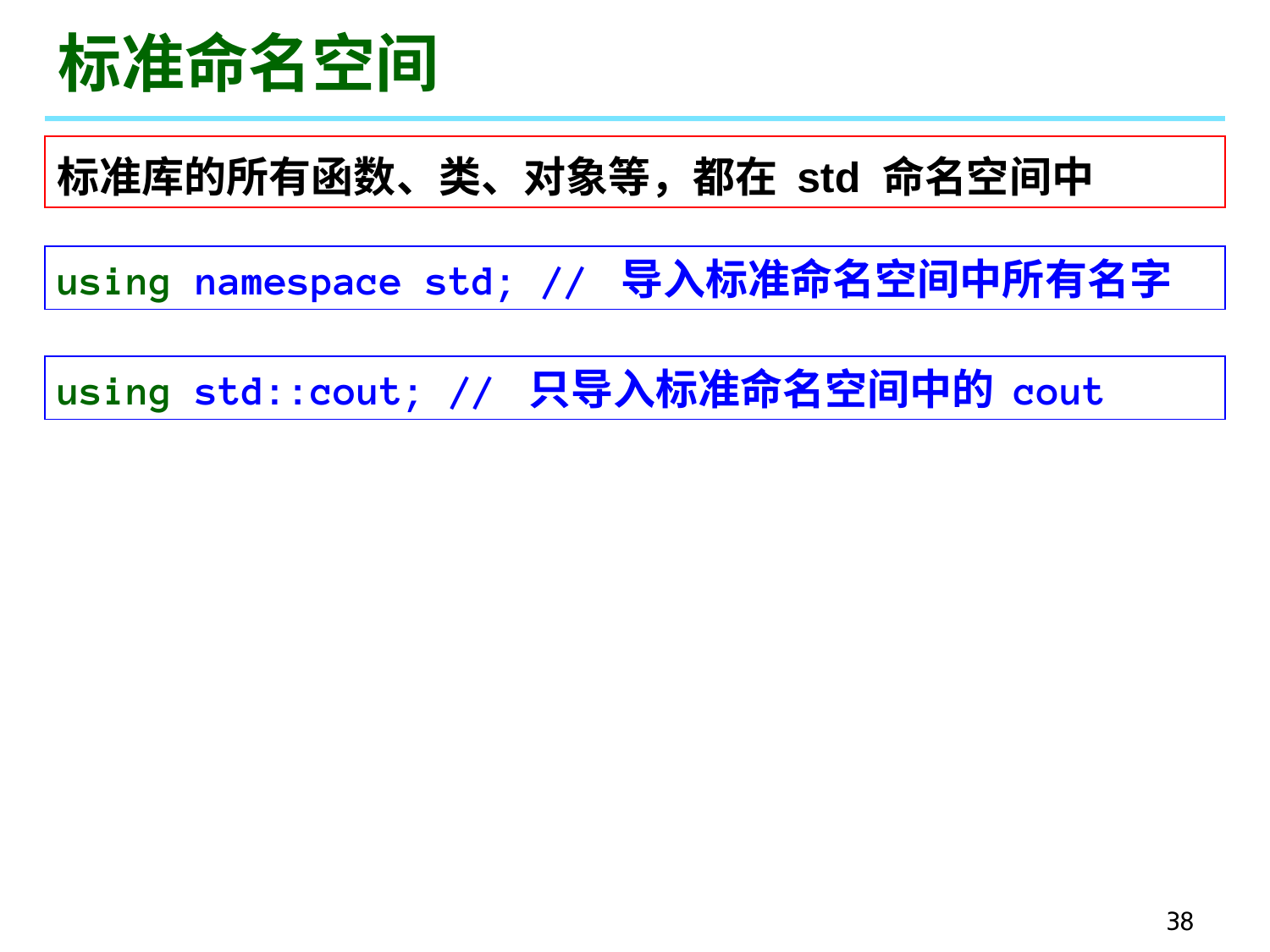

# 标准命名空间
标准库的所有函数、类、对象等，都在 std 命名空间中
using namespace std; // 导入标准命名空间中所有名字
using std::cout; // 只导入标准命名空间中的 cout
38